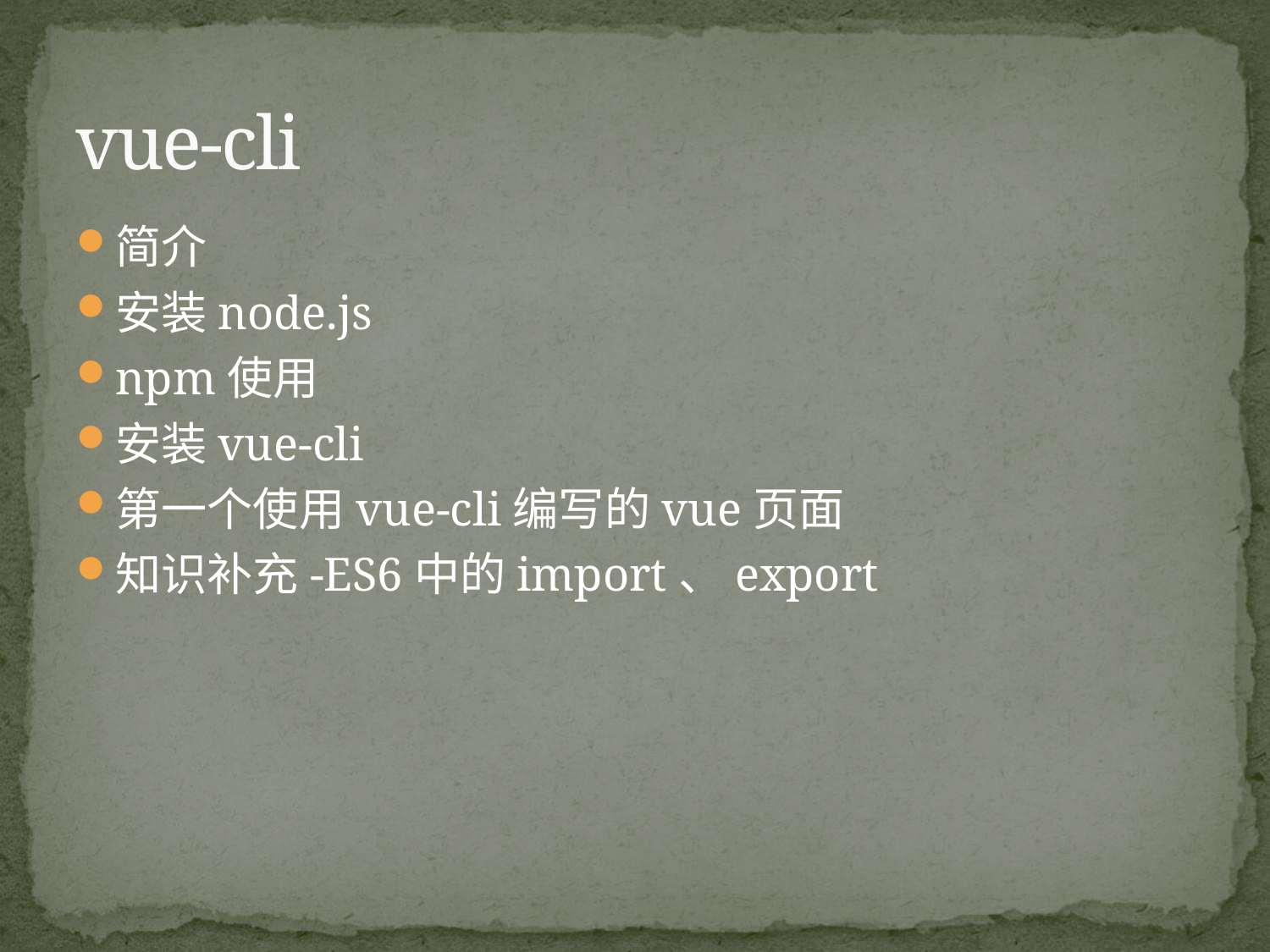

# vue-cli
简介
安装node.js
npm使用
安装vue-cli
第一个使用vue-cli编写的vue页面
知识补充-ES6中的import、export